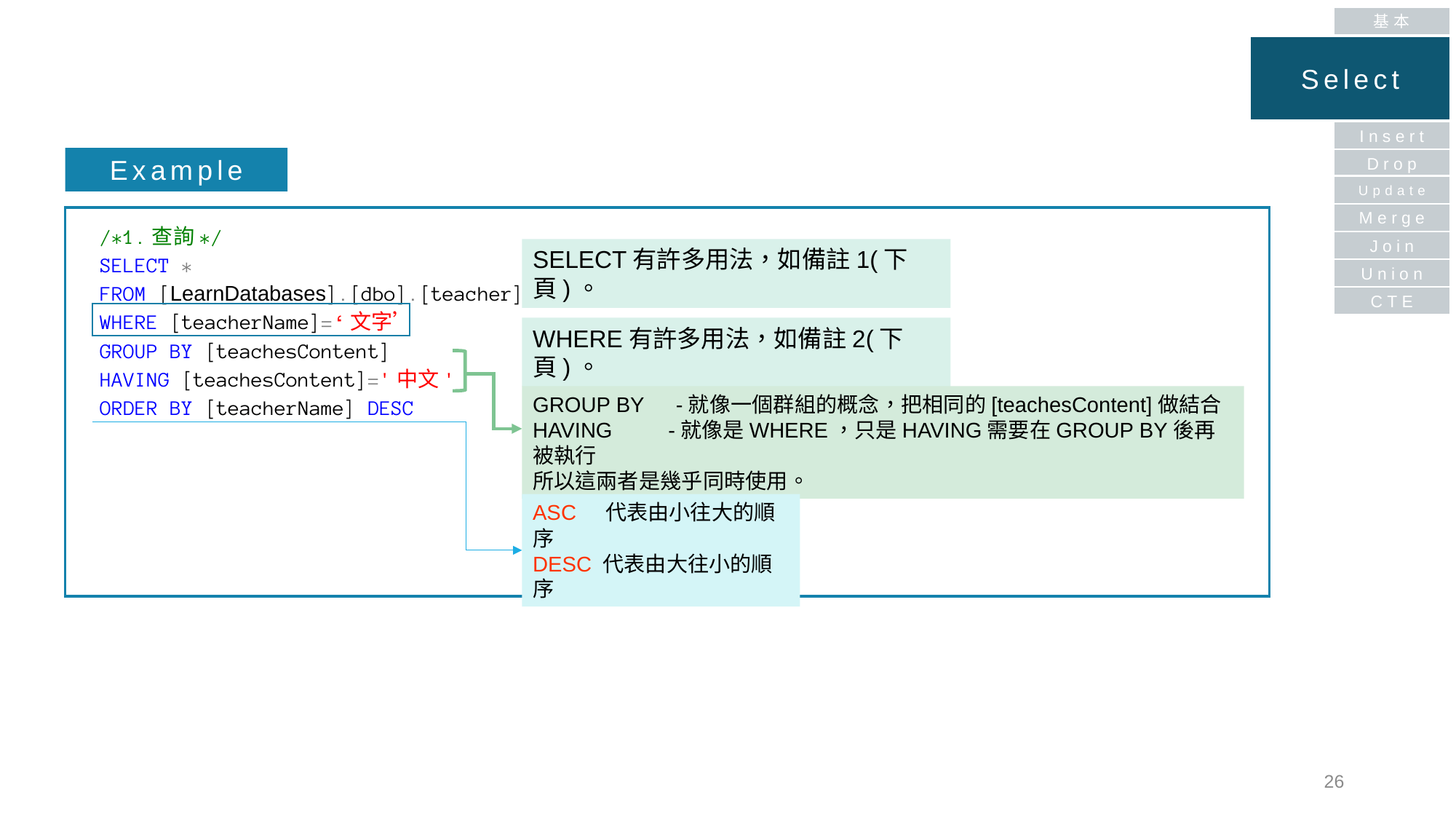

基本
Select
Insert
Example
Drop
Update
Merge

/*1.查詢*/
SELECT *
FROM [LearnDatabases].[dbo].[teacher]
WHERE [teacherName]=‘文字’
GROUP BY [teachesContent]
HAVING [teachesContent]='中文'
ORDER BY [teacherName] DESC
Join
SELECT有許多用法，如備註1(下頁)。
Union
CTE

WHERE有許多用法，如備註2(下頁)。

GROUP BY　-就像一個群組的概念，把相同的[teachesContent]做結合
HAVING	　-就像是WHERE，只是HAVING需要在GROUP BY後再被執行
所以這兩者是幾乎同時使用。
ASC    代表由小往大的順序
DESC 代表由大往小的順序
26